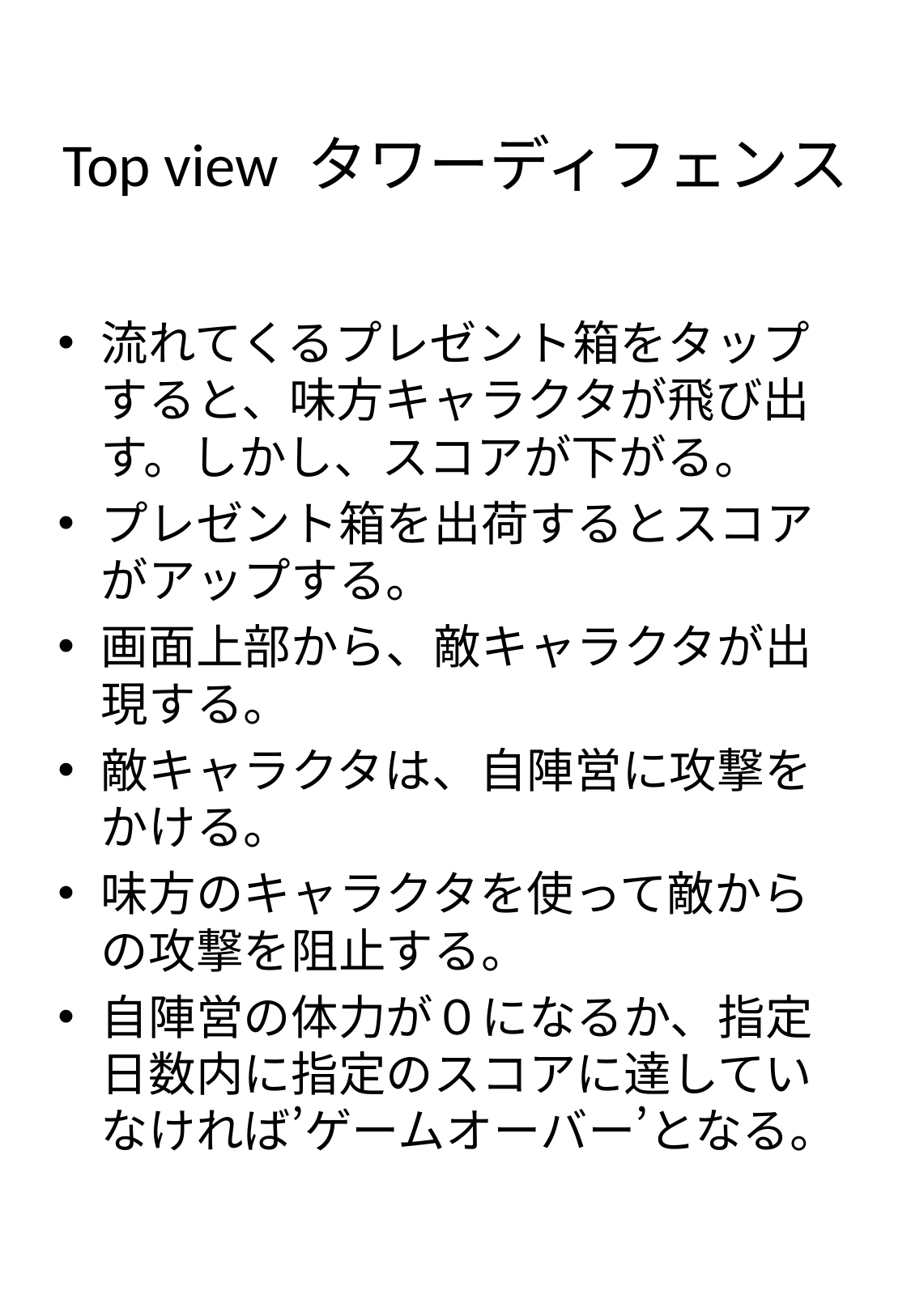

# Top view タワーディフェンス
流れてくるプレゼント箱をタップすると、味方キャラクタが飛び出す。しかし、スコアが下がる。
プレゼント箱を出荷するとスコアがアップする。
画面上部から、敵キャラクタが出現する。
敵キャラクタは、自陣営に攻撃をかける。
味方のキャラクタを使って敵からの攻撃を阻止する。
自陣営の体力が０になるか、指定日数内に指定のスコアに達していなければ’ゲームオーバー’となる。